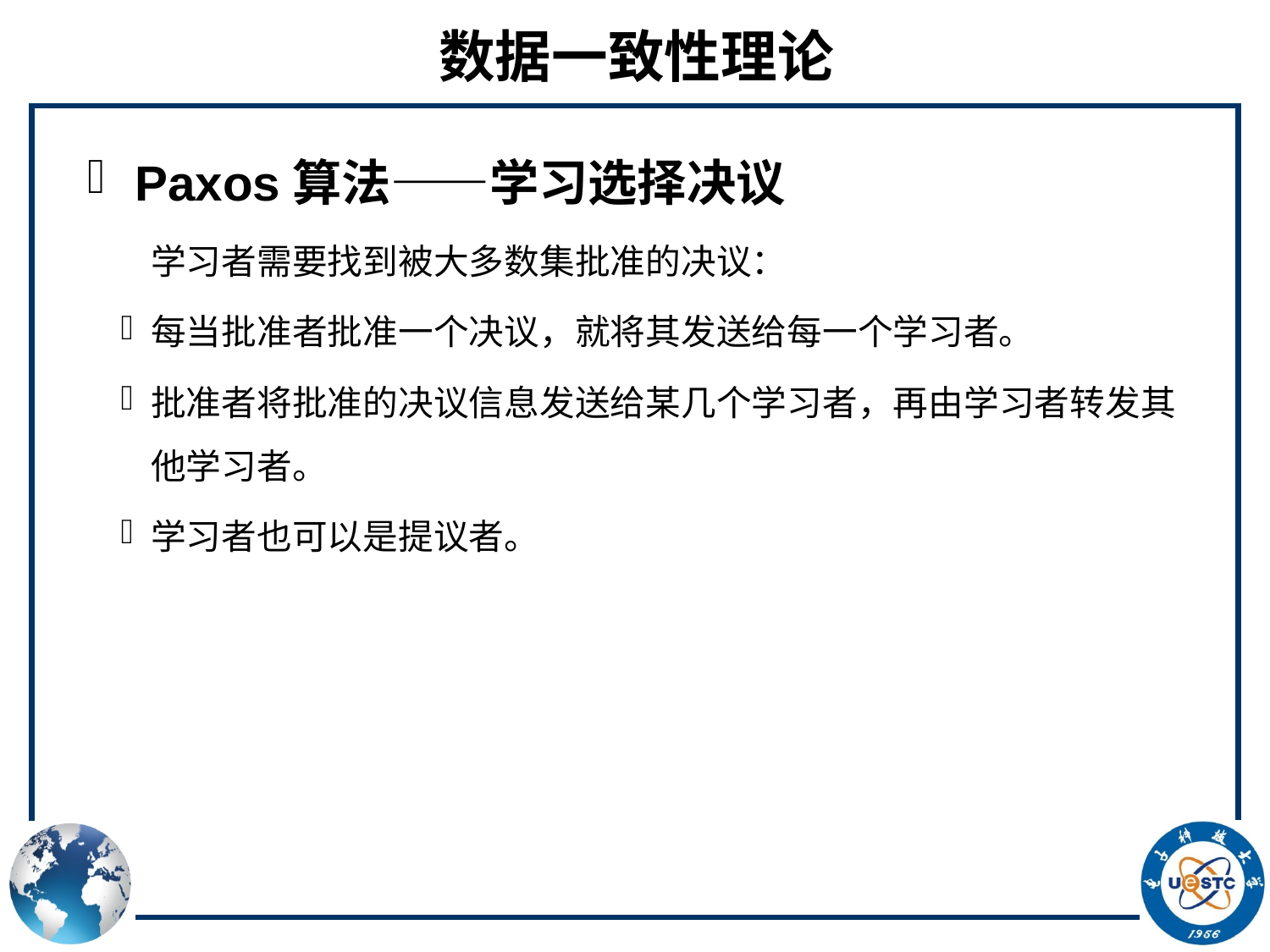

# 数据一致性理论
Paxos算法——学习选择决议
学习者需要找到被大多数集批准的决议：
每当批准者批准一个决议，就将其发送给每一个学习者。
批准者将批准的决议信息发送给某几个学习者，再由学习者转发其他学习者。
学习者也可以是提议者。